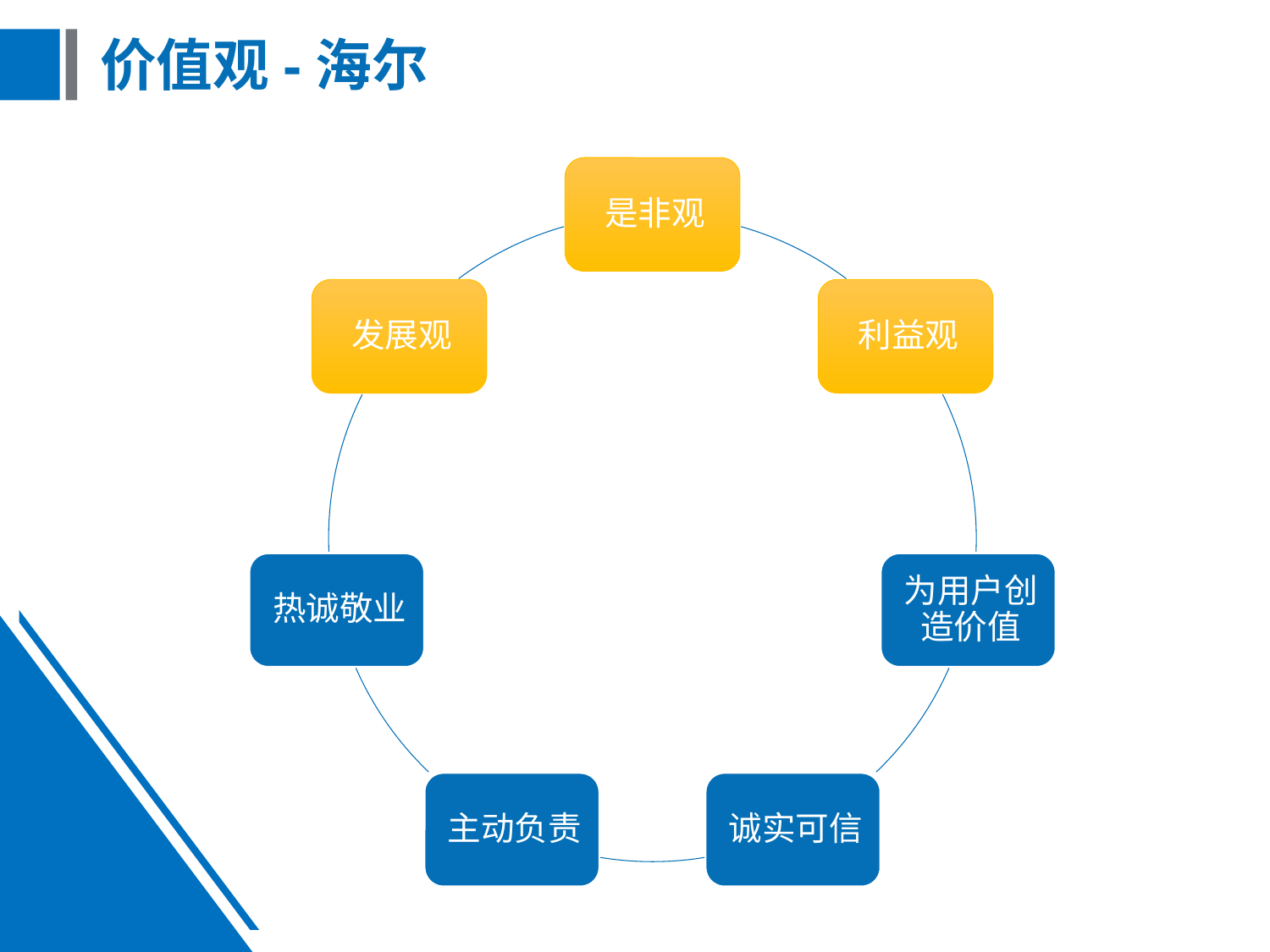

# 价值观-海尔
是非观
利益观
为用户创造价值
诚实可信
主动负责
热诚敬业
发展观